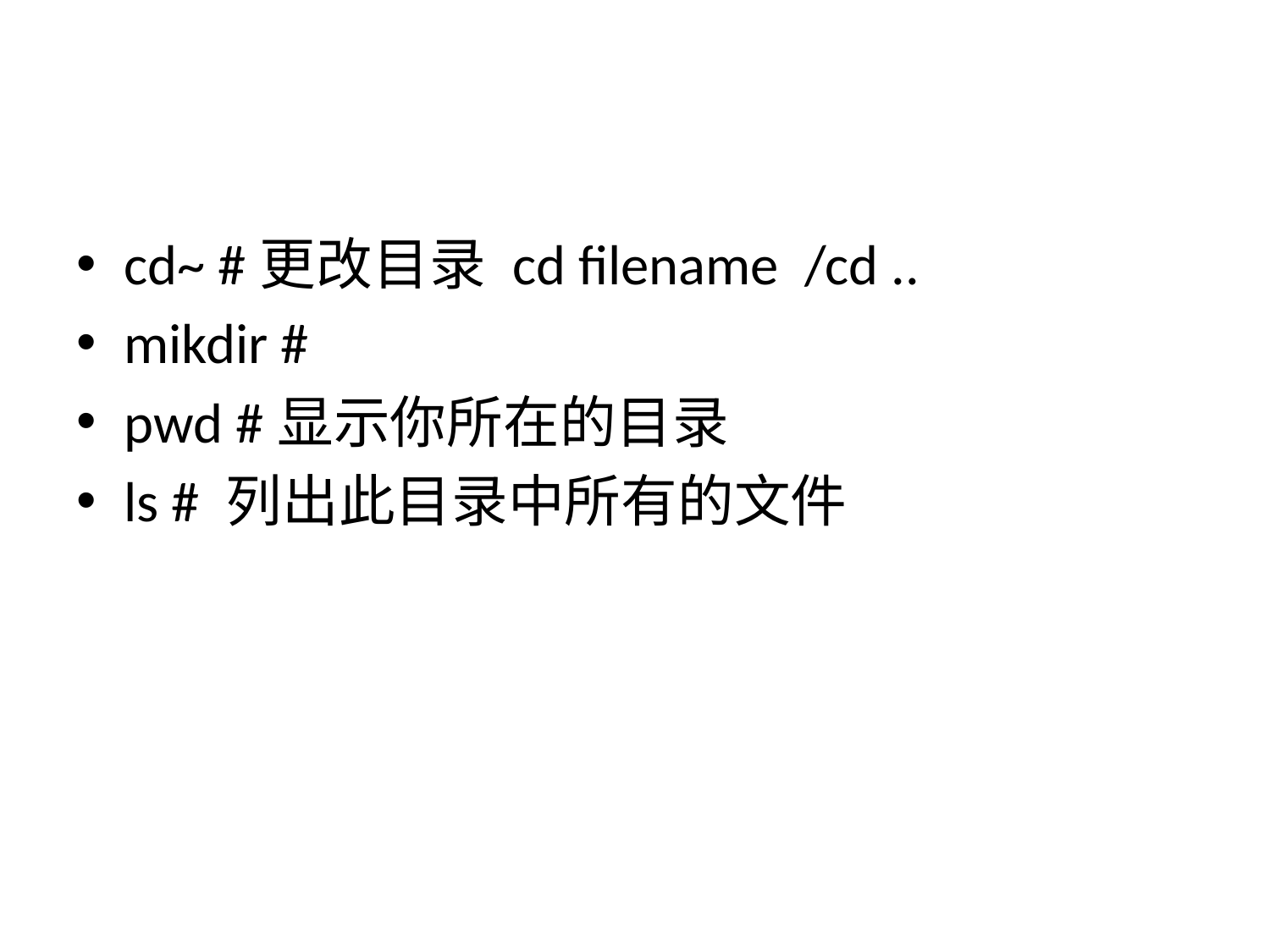

#
cd~ #更改目录 cd filename  /cd ..
mikdir #
pwd #显示你所在的目录
ls # 列出此目录中所有的文件